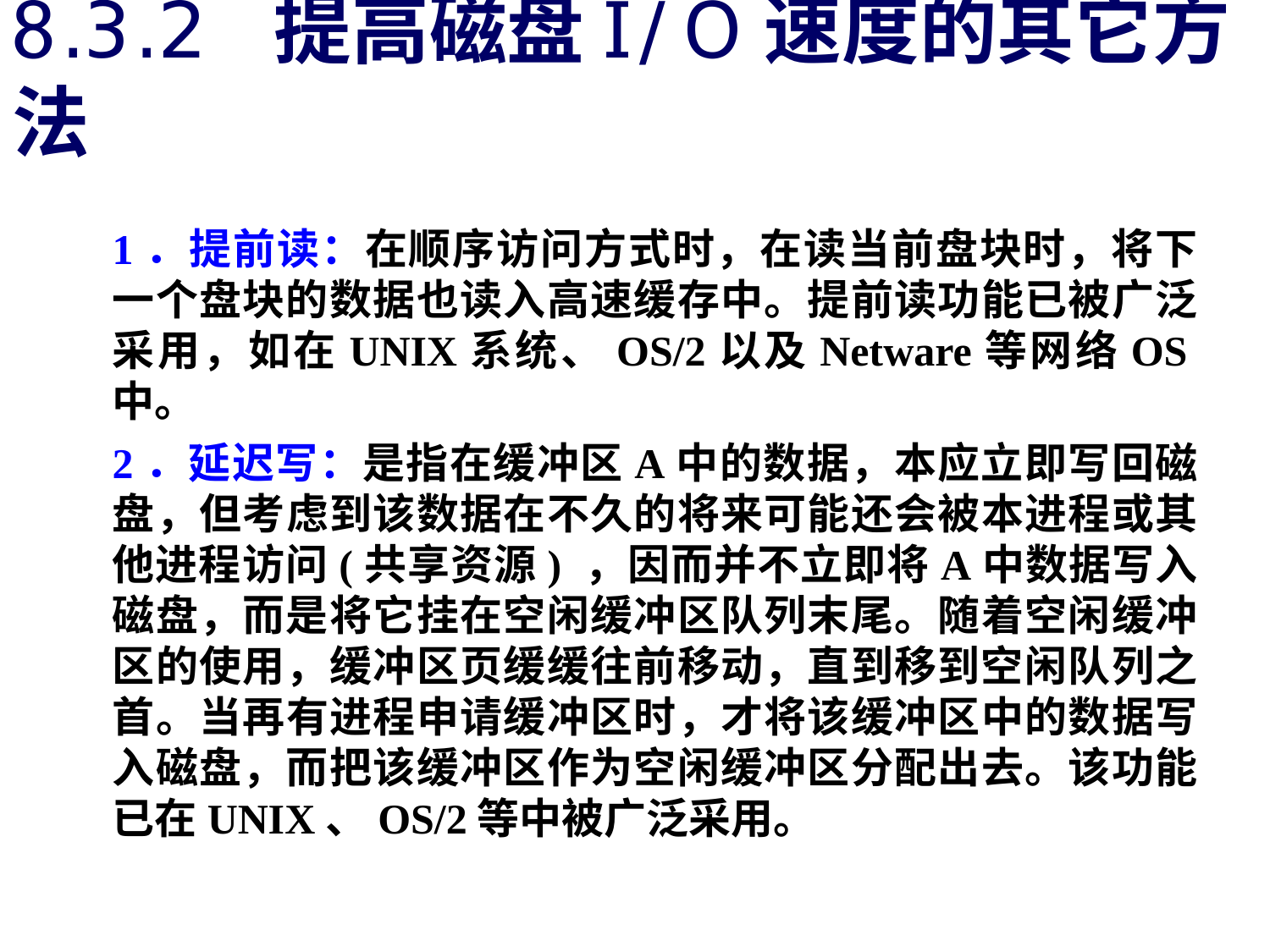

8.3.2  提高磁盘I/O速度的其它方法
1．提前读：在顺序访问方式时，在读当前盘块时，将下一个盘块的数据也读入高速缓存中。提前读功能已被广泛采用，如在UNIX系统、OS/2以及Netware等网络OS中。
2．延迟写：是指在缓冲区A中的数据，本应立即写回磁盘，但考虑到该数据在不久的将来可能还会被本进程或其他进程访问(共享资源) ，因而并不立即将A中数据写入磁盘，而是将它挂在空闲缓冲区队列末尾。随着空闲缓冲区的使用，缓冲区页缓缓往前移动，直到移到空闲队列之首。当再有进程申请缓冲区时，才将该缓冲区中的数据写入磁盘，而把该缓冲区作为空闲缓冲区分配出去。该功能已在UNIX、OS/2等中被广泛采用。